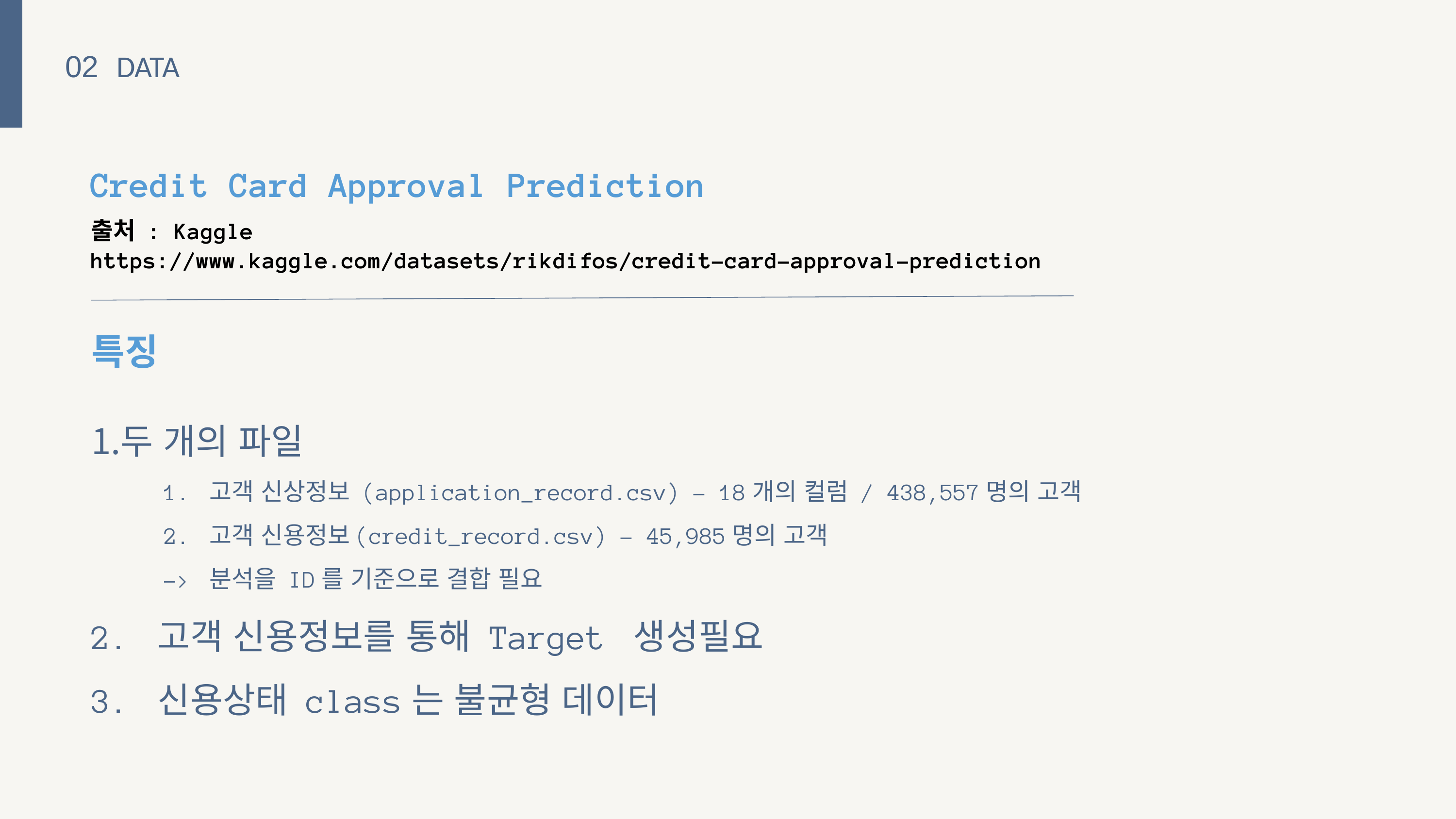

02
DATA
Credit Card Approval Prediction
출처 : Kaggle
https://www.kaggle.com/datasets/rikdifos/credit-card-approval-prediction

특징

두 개의 파일
	1. 고객 신상정보 (application_record.csv) - 18개의 컬럼 / 438,557명의 고객
	2. 고객 신용정보(credit_record.csv) - 45,985명의 고객
	-> 분석을 ID를 기준으로 결합 필요
2. 고객 신용정보를 통해 Target 생성필요
3. 신용상태 class는 불균형 데이터